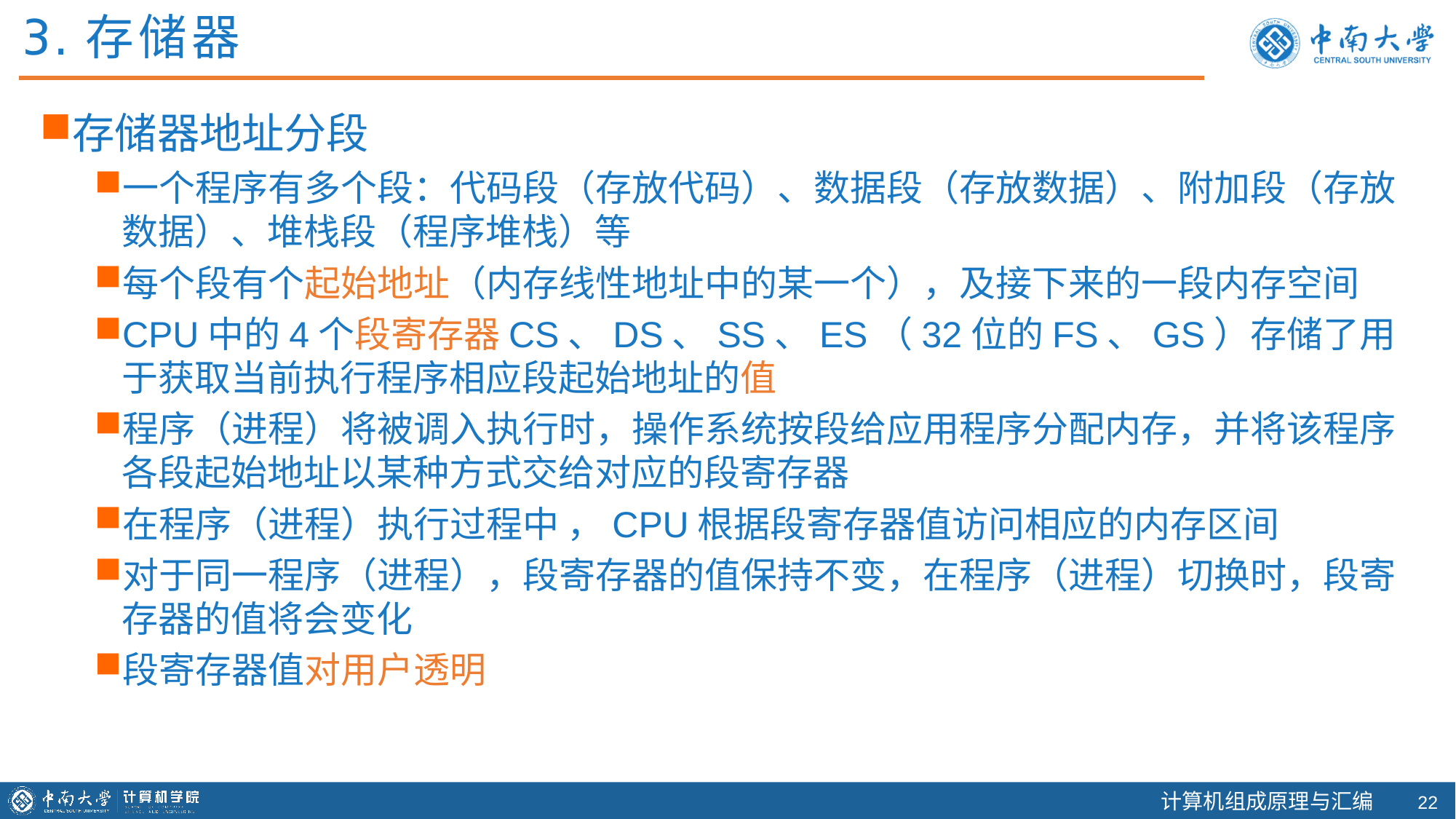

3.存储器
存储器地址分段
一个程序有多个段：代码段（存放代码）、数据段（存放数据）、附加段（存放数据）、堆栈段（程序堆栈）等
每个段有个起始地址（内存线性地址中的某一个），及接下来的一段内存空间
CPU中的4个段寄存器CS、DS、SS、ES（32位的FS、GS）存储了用于获取当前执行程序相应段起始地址的值
程序（进程）将被调入执行时，操作系统按段给应用程序分配内存，并将该程序各段起始地址以某种方式交给对应的段寄存器
在程序（进程）执行过程中 ，CPU根据段寄存器值访问相应的内存区间
对于同一程序（进程），段寄存器的值保持不变，在程序（进程）切换时，段寄存器的值将会变化
段寄存器值对用户透明

22